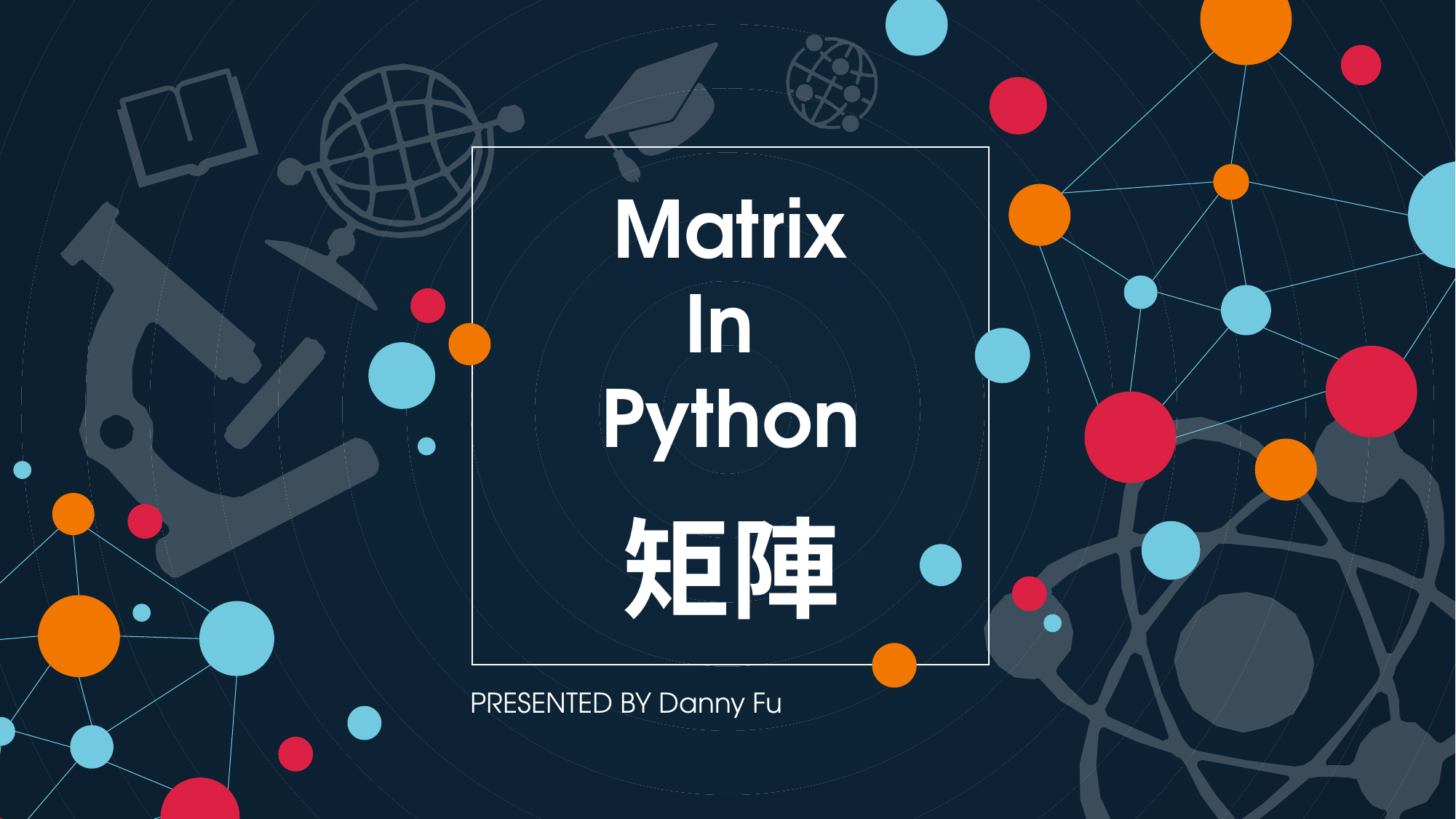

Matrix
In
Python

矩陣

PRESENTED BY Danny Fu